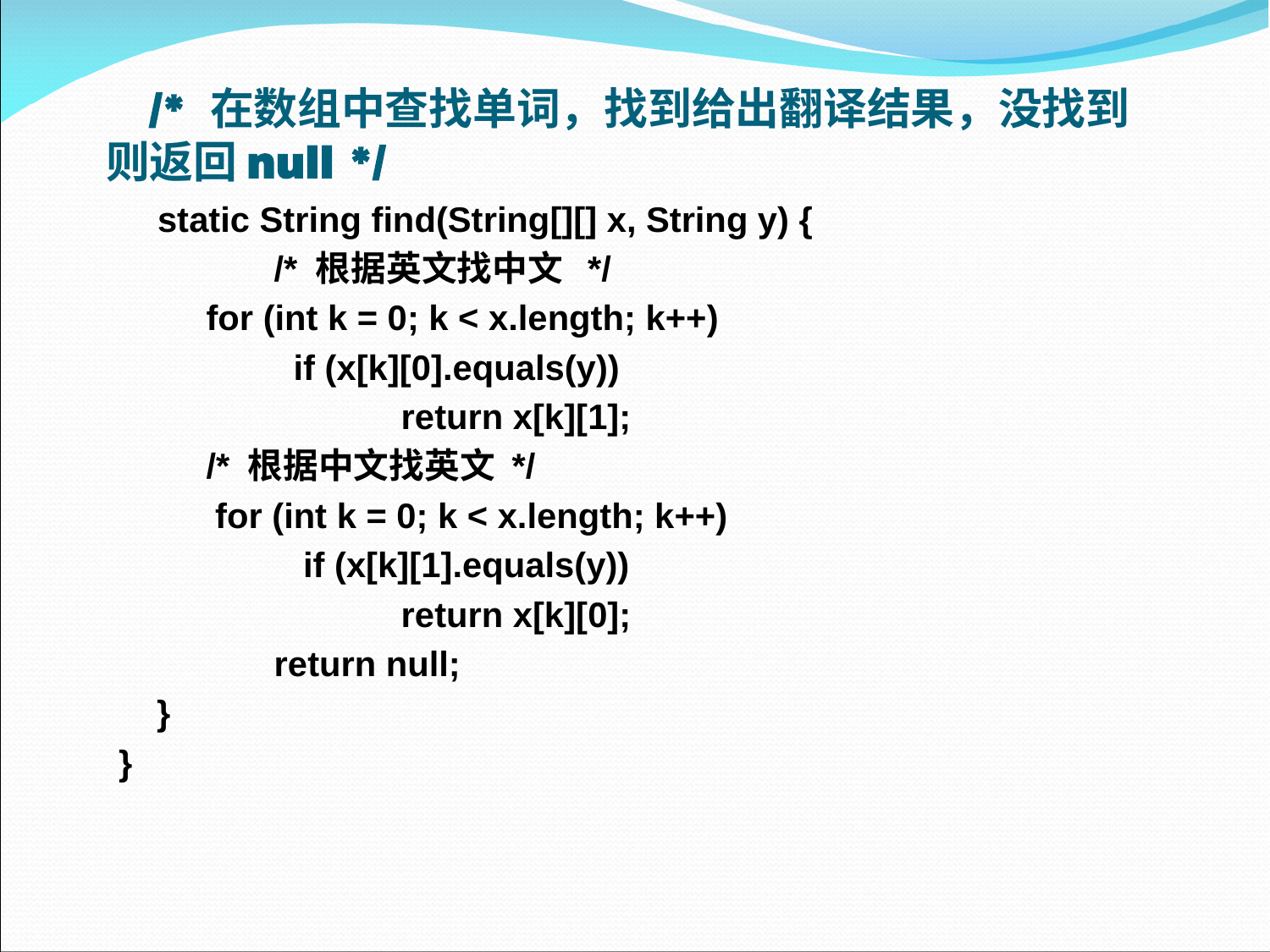

# /* 在数组中查找单词，找到给出翻译结果，没找到则返回null */
    static String find(String[][] x, String y) {
  		/* 根据英文找中文  */
         for (int k = 0; k < x.length; k++)
  		  if (x[k][0].equals(y))
  			return x[k][1];
         /* 根据中文找英文 */
  	       for (int k = 0; k < x.length; k++)
  		   if (x[k][1].equals(y))
  			return x[k][0];
 		return null;
  	 }
}